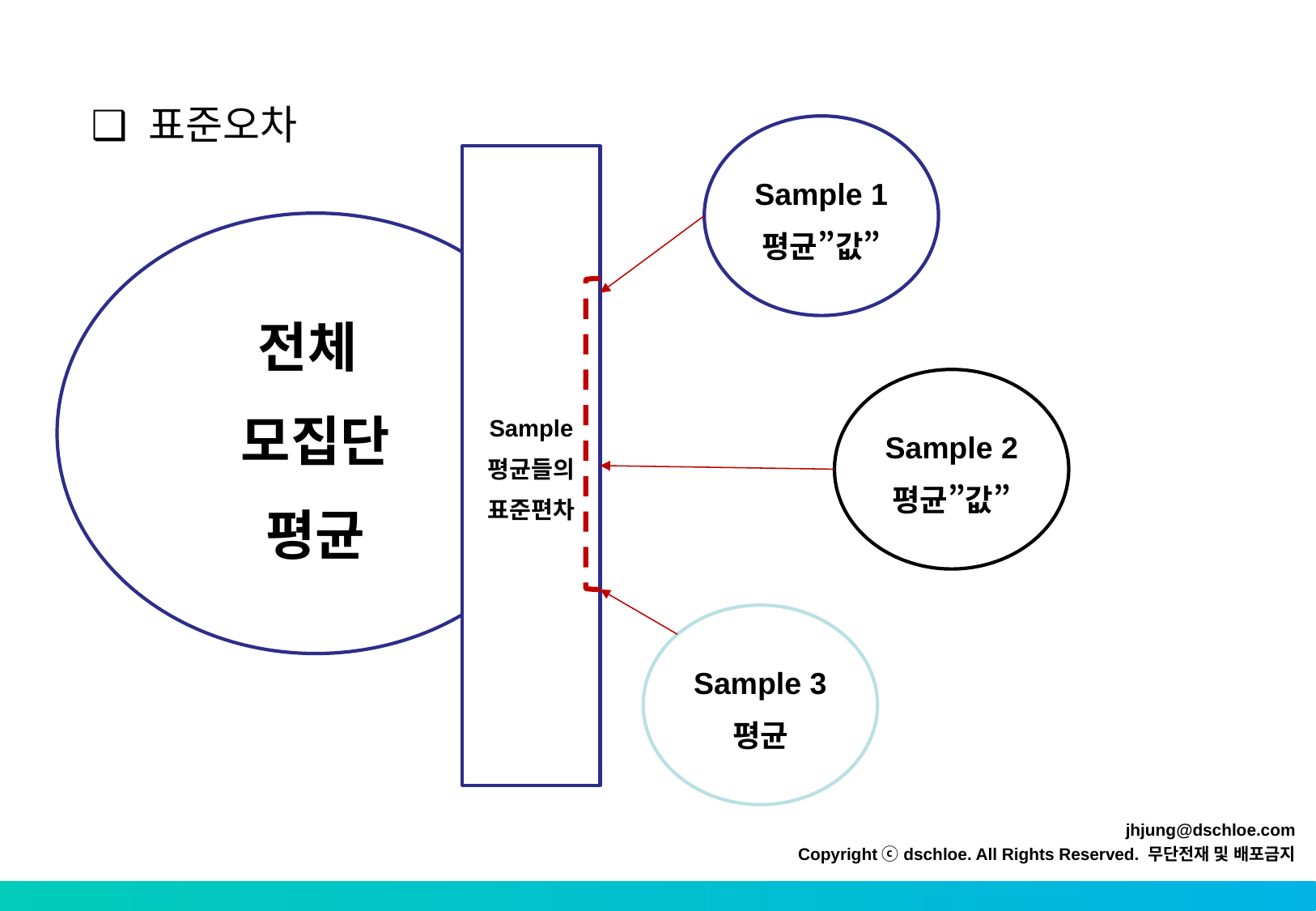

❑ 표준오차
Sample 1
평균”값”
Sample
평균들의
표준편차
전체
모집단
평균

Sample 2
평균”값”
Sample 3
평균